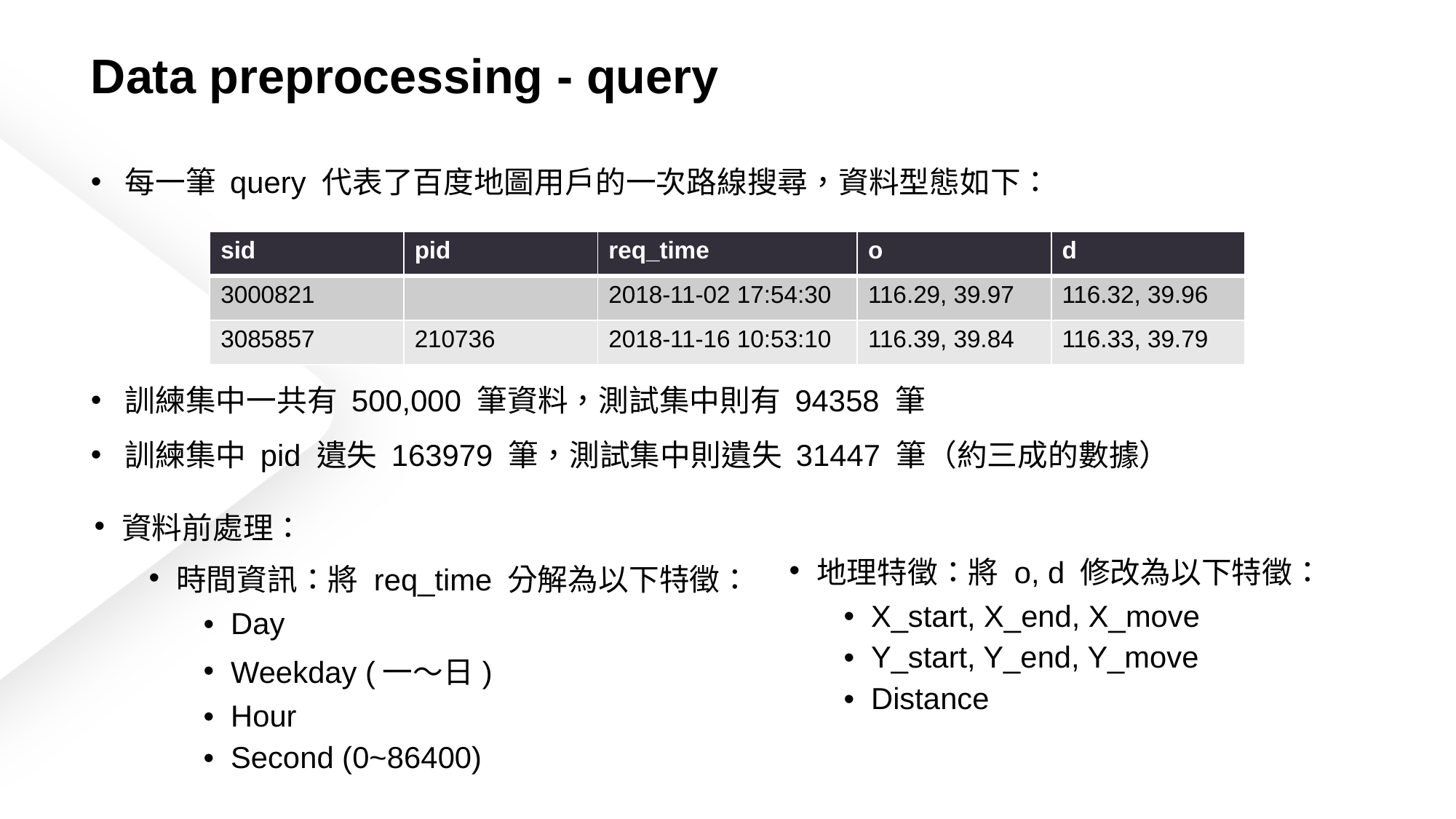

Data preprocessing - query
每一筆 query 代表了百度地圖用戶的一次路線搜尋，資料型態如下：

訓練集中一共有 500,000 筆資料，測試集中則有 94358 筆
訓練集中 pid 遺失 163979 筆，測試集中則遺失 31447 筆（約三成的數據）

| sid | pid | req\_time | o | d |
| --- | --- | --- | --- | --- |
| 3000821 |  | 2018-11-02 17:54:30 | 116.29, 39.97 | 116.32, 39.96 |
| 3085857 | 210736 | 2018-11-16 10:53:10 | 116.39, 39.84 | 116.33, 39.79 |
資料前處理：
時間資訊：將 req_time 分解為以下特徵：
Day
Weekday (一～日)
Hour
Second (0~86400)
地理特徵：將 o, d 修改為以下特徵：
X_start, X_end, X_move
Y_start, Y_end, Y_move
Distance